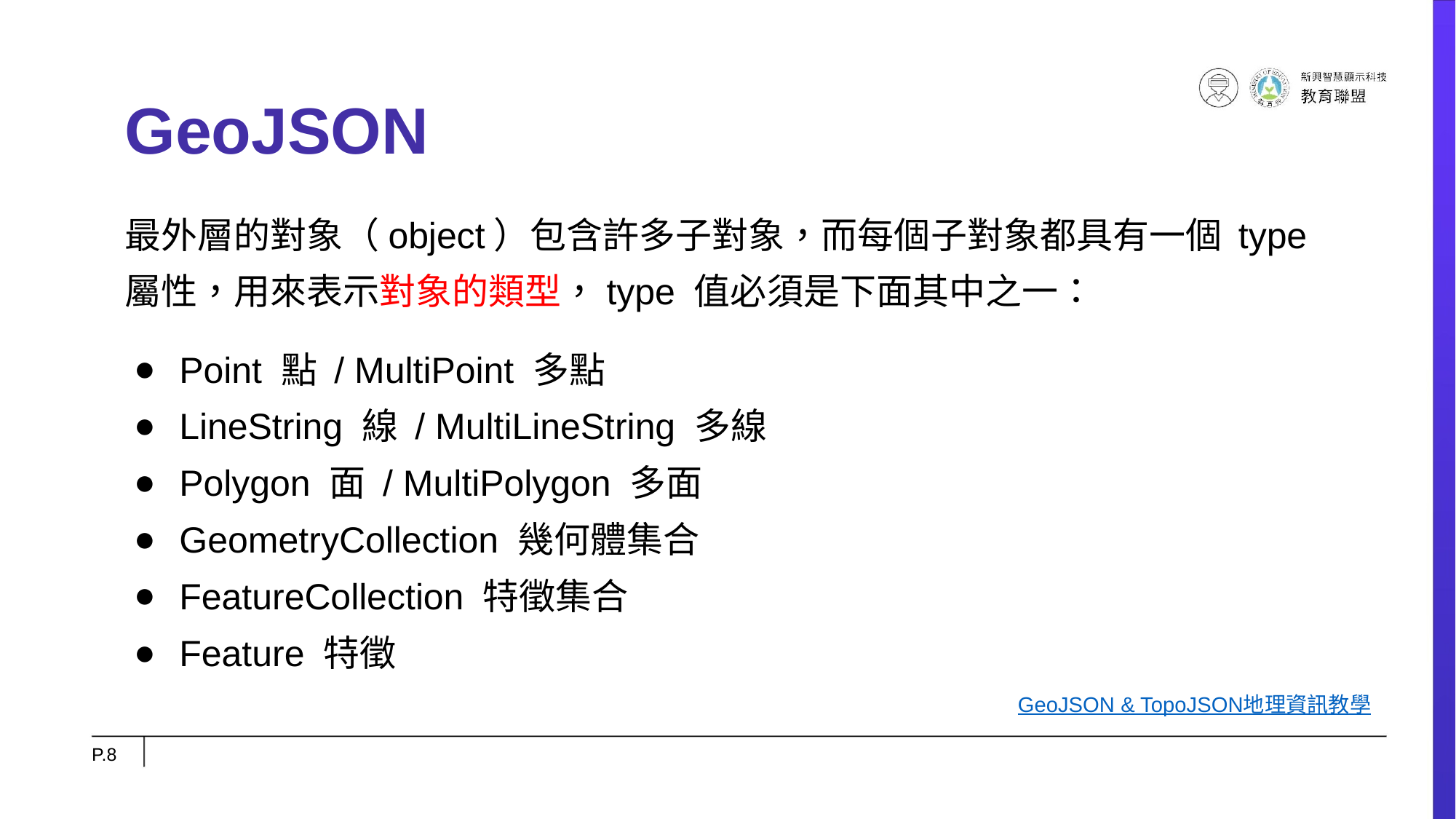

# GeoJSON
最外層的對象（object）包含許多子對象，而每個子對象都具有一個 type 屬性，用來表示對象的類型，type 值必須是下面其中之一：
Point 點 / MultiPoint 多點
LineString 線 / MultiLineString 多線
Polygon 面 / MultiPolygon 多面
GeometryCollection 幾何體集合
FeatureCollection 特徵集合
Feature 特徵
GeoJSON & TopoJSON地理資訊教學
P.8